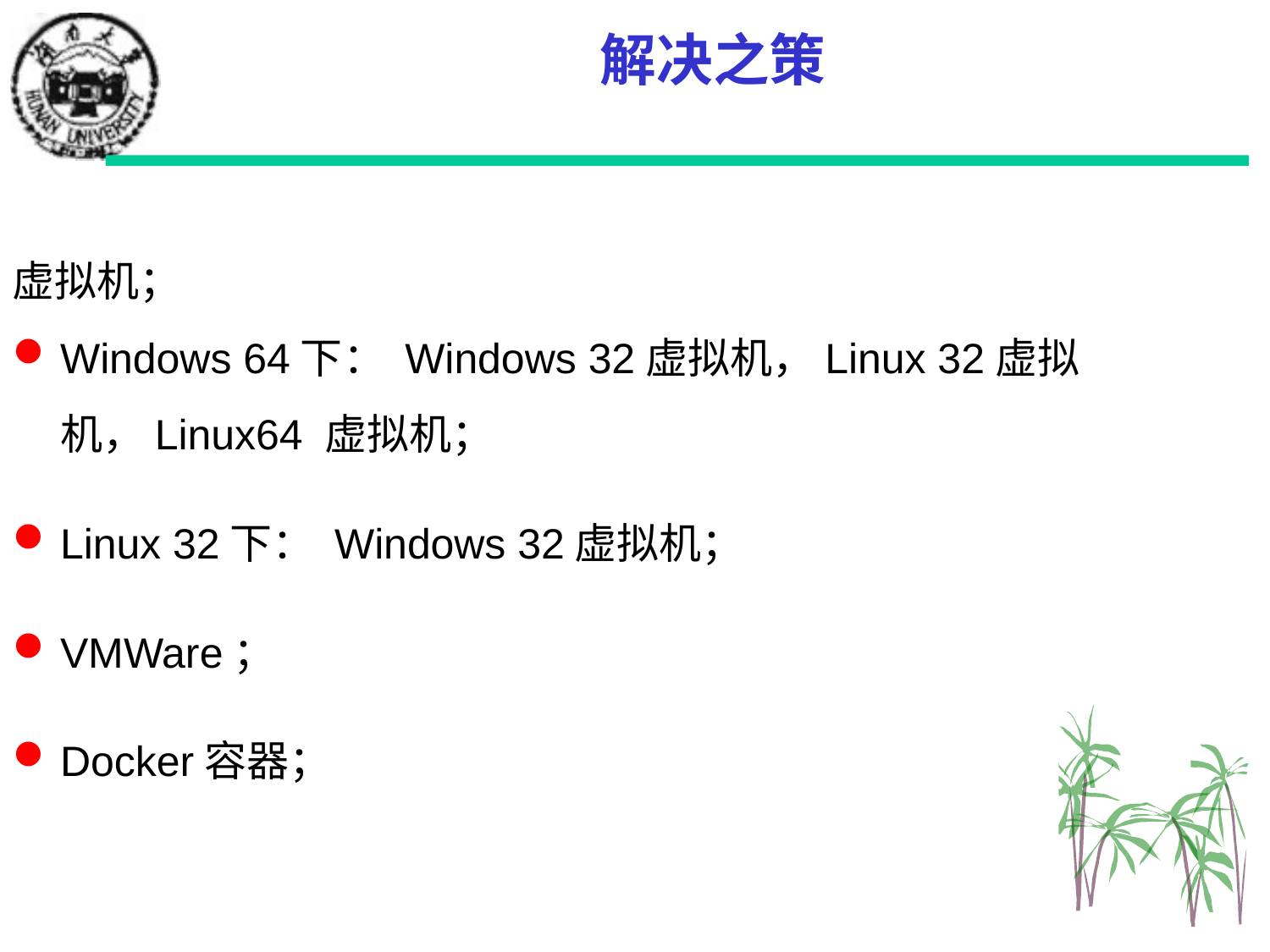

# 解决之策
虚拟机；
Windows 64下： Windows 32虚拟机，Linux 32虚拟机，Linux64 虚拟机；
Linux 32下： Windows 32虚拟机；
VMWare；
Docker容器；